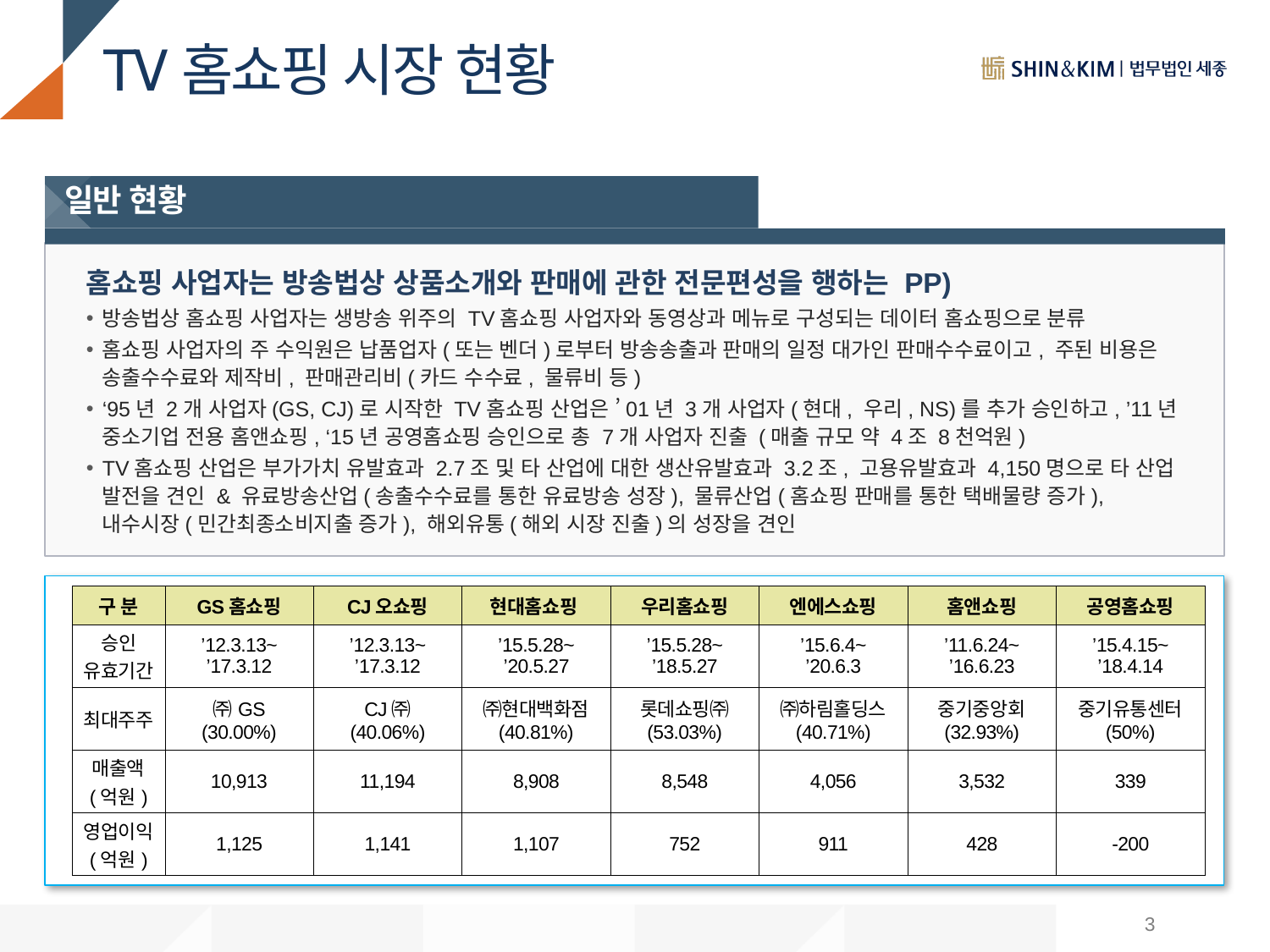

# TV홈쇼핑 시장 현황

일반 현황

홈쇼핑 사업자는 방송법상 상품소개와 판매에 관한 전문편성을 행하는 PP)
방송법상 홈쇼핑 사업자는 생방송 위주의 TV홈쇼핑 사업자와 동영상과 메뉴로 구성되는 데이터 홈쇼핑으로 분류
홈쇼핑 사업자의 주 수익원은 납품업자(또는 벤더)로부터 방송송출과 판매의 일정 대가인 판매수수료이고, 주된 비용은 송출수수료와 제작비, 판매관리비(카드 수수료, 물류비 등)
‘95년 2개 사업자(GS, CJ)로 시작한 TV홈쇼핑 산업은 ’01년 3개 사업자(현대, 우리, NS)를 추가 승인하고, ’11년 중소기업 전용 홈앤쇼핑, ‘15년 공영홈쇼핑 승인으로 총 7개 사업자 진출 (매출 규모 약 4조 8천억원)
TV홈쇼핑 산업은 부가가치 유발효과 2.7조 및 타 산업에 대한 생산유발효과 3.2조, 고용유발효과 4,150명으로 타 산업 발전을 견인 & 유료방송산업(송출수수료를 통한 유료방송 성장), 물류산업(홈쇼핑 판매를 통한 택배물량 증가), 내수시장(민간최종소비지출 증가), 해외유통(해외 시장 진출)의 성장을 견인

| 구 분 | GS홈쇼핑 | CJ오쇼핑 | 현대홈쇼핑 | 우리홈쇼핑 | 엔에스쇼핑 | 홈앤쇼핑 | 공영홈쇼핑 |
| --- | --- | --- | --- | --- | --- | --- | --- |
| 승인 유효기간 | ’12.3.13~ ’17.3.12 | ’12.3.13~ ’17.3.12 | ’15.5.28~ ’20.5.27 | ’15.5.28~ ’18.5.27 | ’15.6.4~ ’20.6.3 | ’11.6.24~ ’16.6.23 | ’15.4.15~ ’18.4.14 |
| 최대주주 | ㈜GS (30.00%) | CJ㈜ (40.06%) | ㈜현대백화점 (40.81%) | 롯데쇼핑㈜ (53.03%) | ㈜하림홀딩스 (40.71%) | 중기중앙회 (32.93%) | 중기유통센터 (50%) |
| 매출액 (억원) | 10,913 | 11,194 | 8,908 | 8,548 | 4,056 | 3,532 | 339 |
| 영업이익 (억원) | 1,125 | 1,141 | 1,107 | 752 | 911 | 428 | -200 |